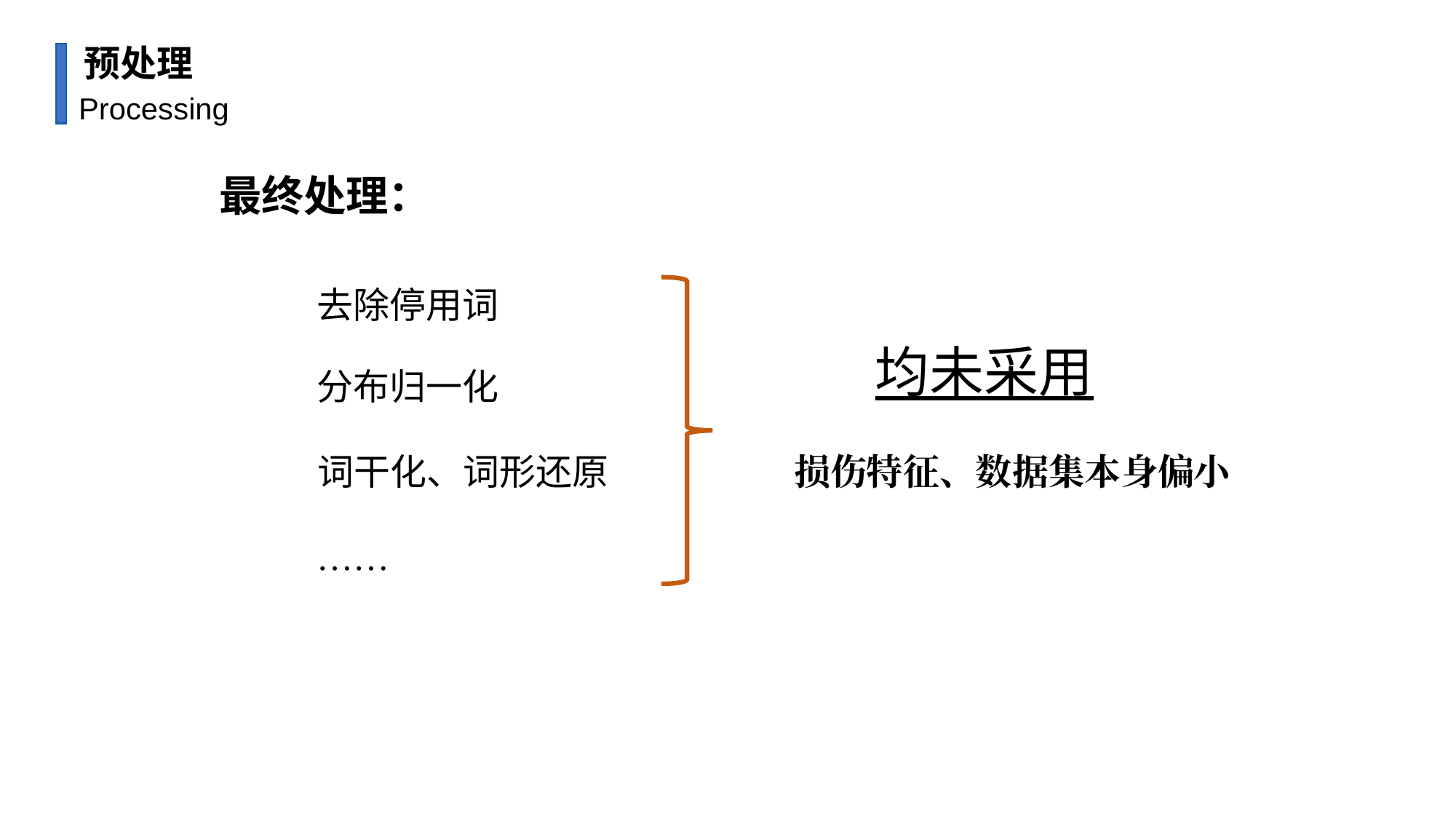

预处理

Processing
最终处理：
去除停用词

均未采用
分布归一化
词干化、词形还原
损伤特征、数据集本身偏小
……